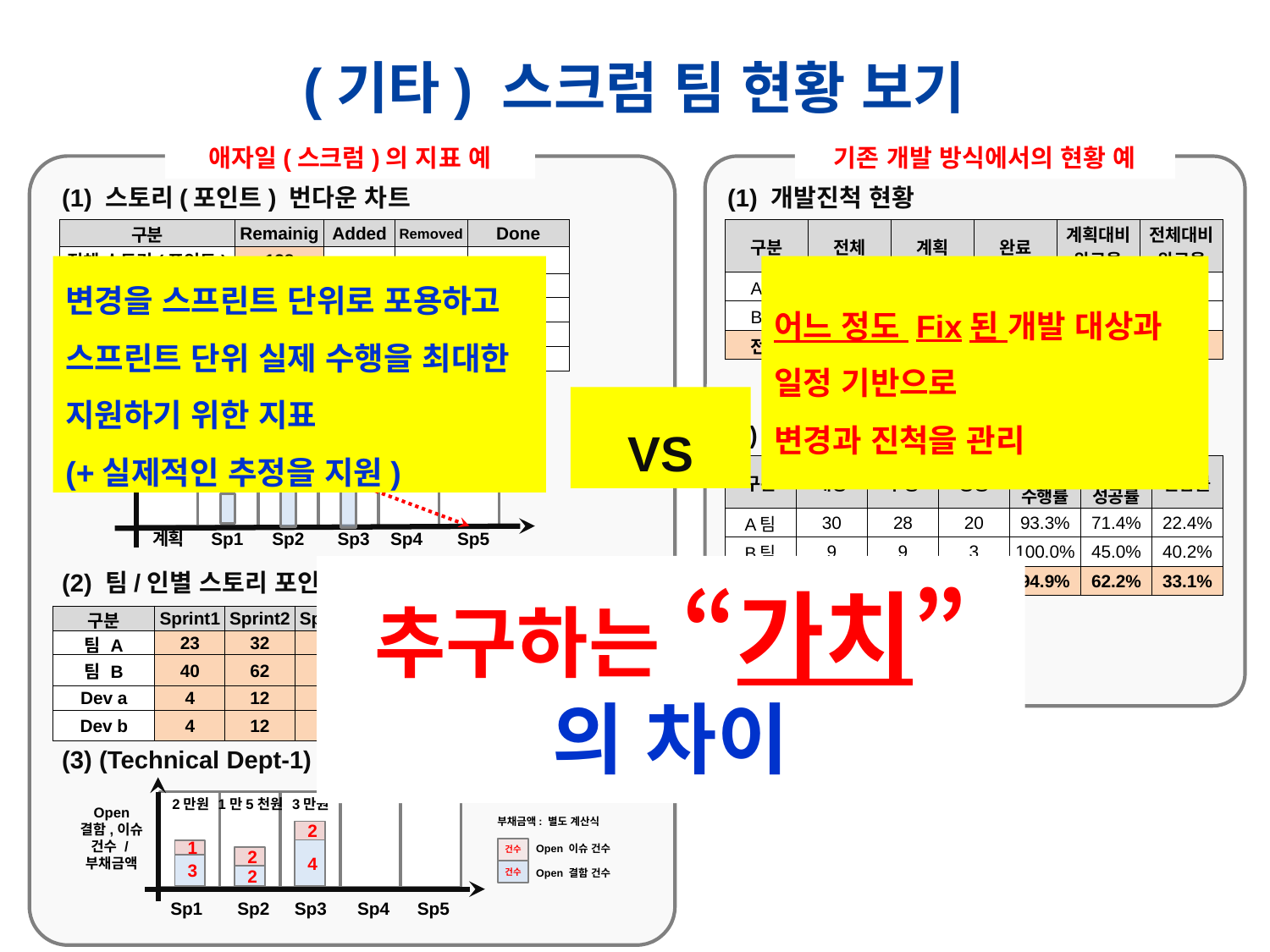

(기타) 스크럼 팀 현황 보기
애자일(스크럼)의 지표 예
기존 개발 방식에서의 현황 예

(1) 스토리(포인트) 번다운 차트

(2) 팀/인별 스토리 포인트(계획)&Velocity(회고)

(3) (Technical Dept-1) 결함/이슈 Open 현황

(1) 개발진척 현황

(2) 테스트 수행, 결함 현황
| 구분 | Remainig | Added | Removed | Done |
| --- | --- | --- | --- | --- |
| 전체 스토리(포인트) | 138 | - | - | - |
| Sprint 1 | 123 | +10 | -2 | 23 |
| Sprint 2 | 83 | +3 | -1 | 42 |
| Sprint 3 | 41 | +2 | 0 | 44 |
| … |  |  |  |  |
| 구분 | 전체 | 계획 | 완료 | 계획대비 완료율 | 전체대비 완료율 |
| --- | --- | --- | --- | --- | --- |
| A팀 | 80 | 40 | 30 | 75.0% | 37.5% |
| B팀 | 20 | 10 | 9 | 90.0% | 45.0% |
| 전체 | 100 | 50 | 39 | 78.0% | 39.0% |
변경을 스프린트 단위로 포용하고 스프린트 단위 실제 수행을 최대한 지원하기 위한 지표
(+실제적인 추정을 지원)
어느 정도 Fix된 개발 대상과 일정 기반으로
변경과 진척을 관리

VS
스토리
(포인트)
| 구분 | 대상 | 수행 | 성공 | 테스트 수행률 | 테스트 성공률 | 결함률 |
| --- | --- | --- | --- | --- | --- | --- |
| A팀 | 30 | 28 | 20 | 93.3% | 71.4% | 22.4% |
| B팀 | 9 | 9 | 3 | 100.0% | 45.0% | 40.2% |
| 전체 | 39 | 37 | 23 | 94.9% | 62.2% | 33.1% |

Sp1
계획
Sp2
Sp3
Sp4
Sp5
추구하는 “가치”
의 차이
| 구분 | Sprint1 | Sprint2 | Sprint3 | Sprint4 | Follow-up! |
| --- | --- | --- | --- | --- | --- |
| 팀 A | 23 | 32 | 48 | 18 | Sp4원인파악중 |
| 팀 B | 40 | 62 | 66 | 64 | none |
| Dev a | 4 | 12 | 16 | 16 | none |
| Dev b | 4 | 12 | 4 | 11 | sp3외부 솔루션 문제로 지연, Sp4 시작 전에 해결함 |

2만원
1만5천원
3만원
Open
결함,이슈
건수 /
부채금액
부채금액: 별도 계산식
2
Open 이슈 건수
건수
1
4
2
3
Open 결함 건수
건수
2
Sp1
Sp2
Sp3
Sp4
Sp5